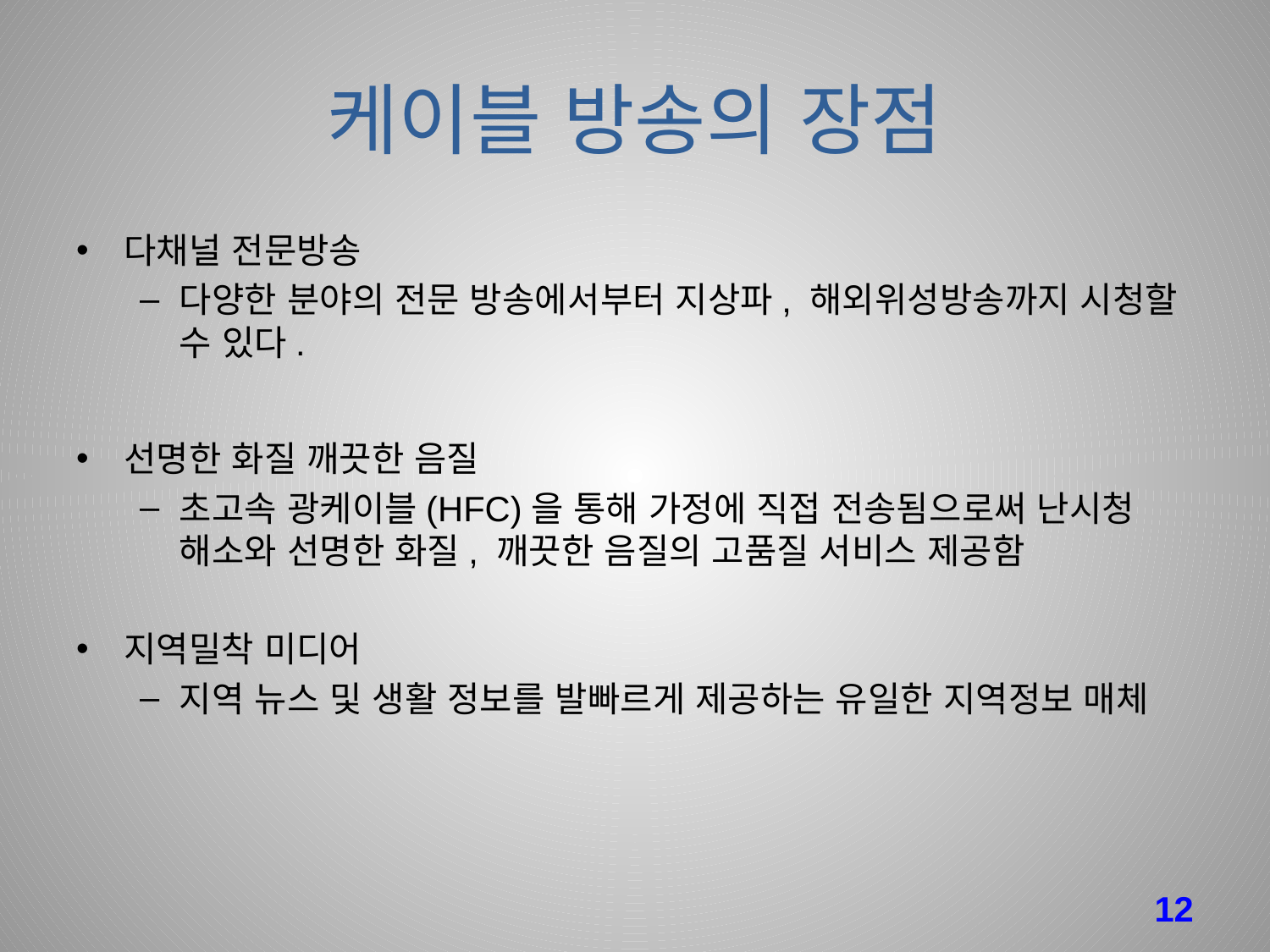

# 케이블 방송의 장점
다채널 전문방송
다양한 분야의 전문 방송에서부터 지상파, 해외위성방송까지 시청할 수 있다.

선명한 화질 깨끗한 음질
초고속 광케이블(HFC)을 통해 가정에 직접 전송됨으로써 난시청 해소와 선명한 화질, 깨끗한 음질의 고품질 서비스 제공함

지역밀착 미디어
지역 뉴스 및 생활 정보를 발빠르게 제공하는 유일한 지역정보 매체
12